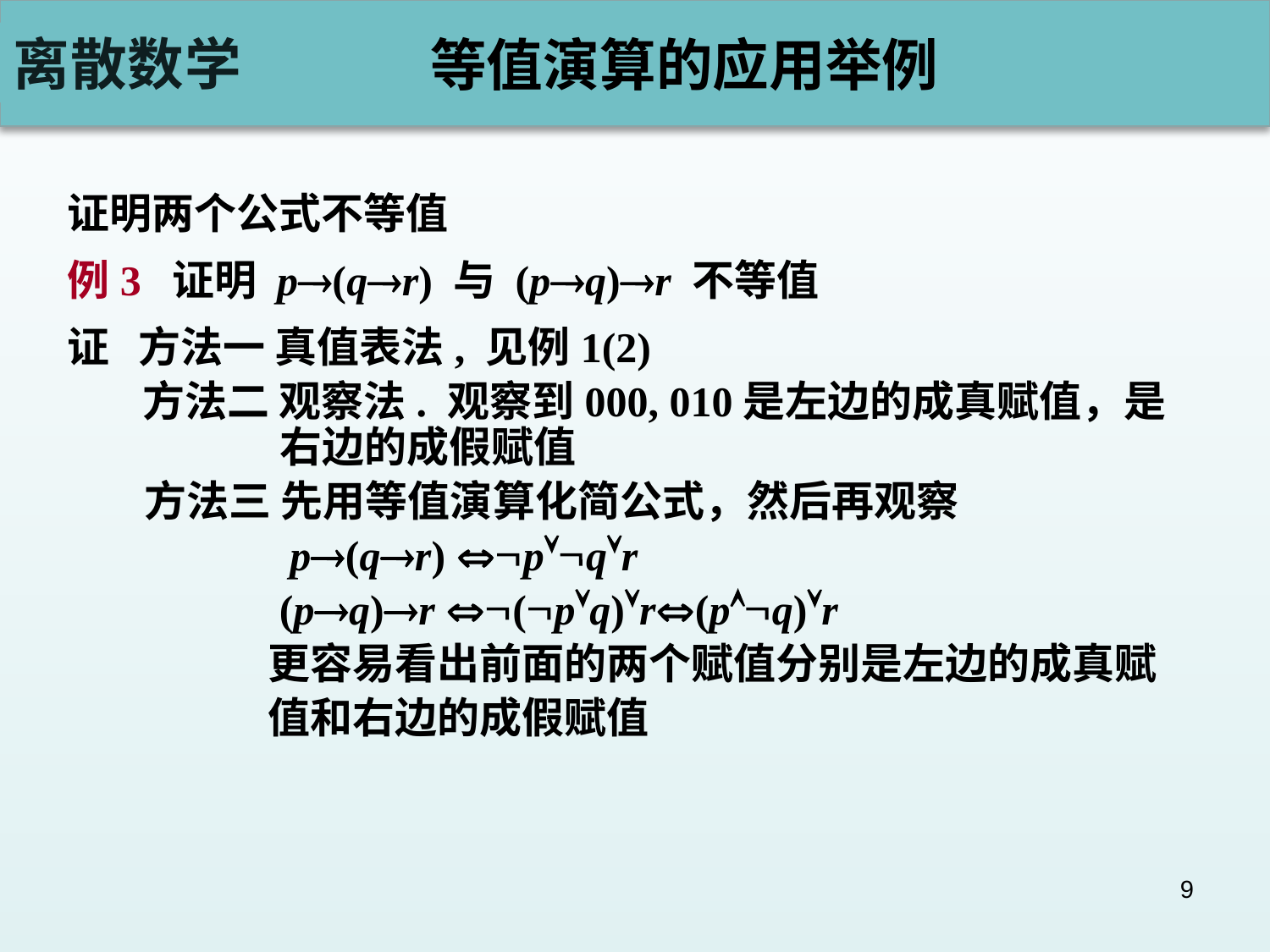

# 等值演算的应用举例
证明两个公式不等值
例3  证明 p→(q→r) 与 (p→q)→r 不等值
证   方法一 真值表法, 见例1(2)
方法二 观察法. 观察到000, 010是左边的成真赋值，是右边的成假赋值
       方法三 先用等值演算化简公式，然后再观察
                     p→(q→r) ⇔¬p∨¬q∨r
                    (p→q)→r ⇔¬(¬p∨q)∨r⇔(p∧¬q)∨r
                    更容易看出前面的两个赋值分别是左边的成真赋
                    值和右边的成假赋值
9